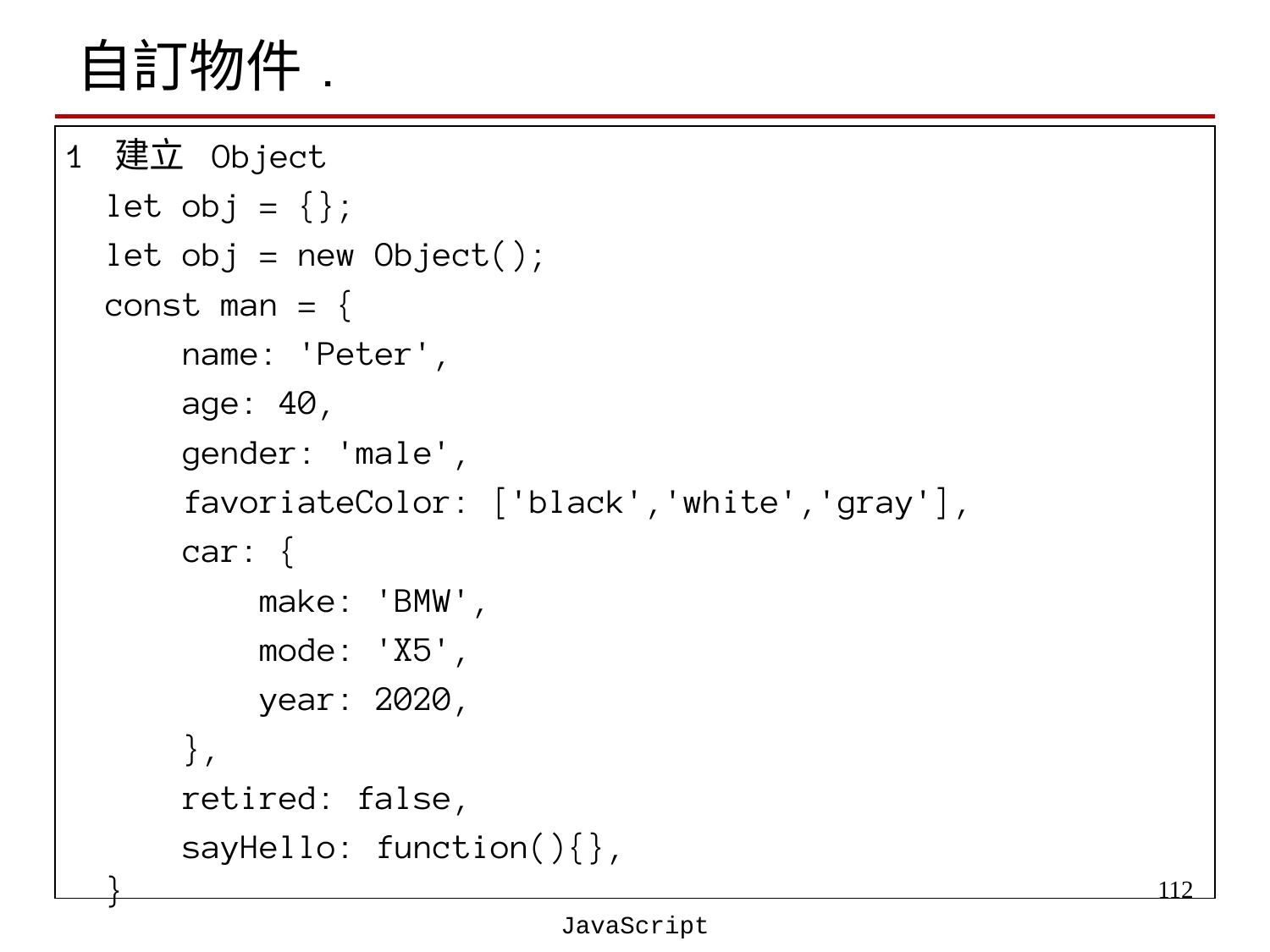

# 自訂物件.
1 建立 Object
  let obj = {};
  let obj = new Object();
  const man = {
      name: 'Peter',
      age: 40,
      gender: 'male',
      favoriateColor: ['black','white','gray'],
      car: {
          make: 'BMW',
          mode: 'X5',
          year: 2020,
      },
      retired: false,
      sayHello: function(){},
  }

112
JavaScript